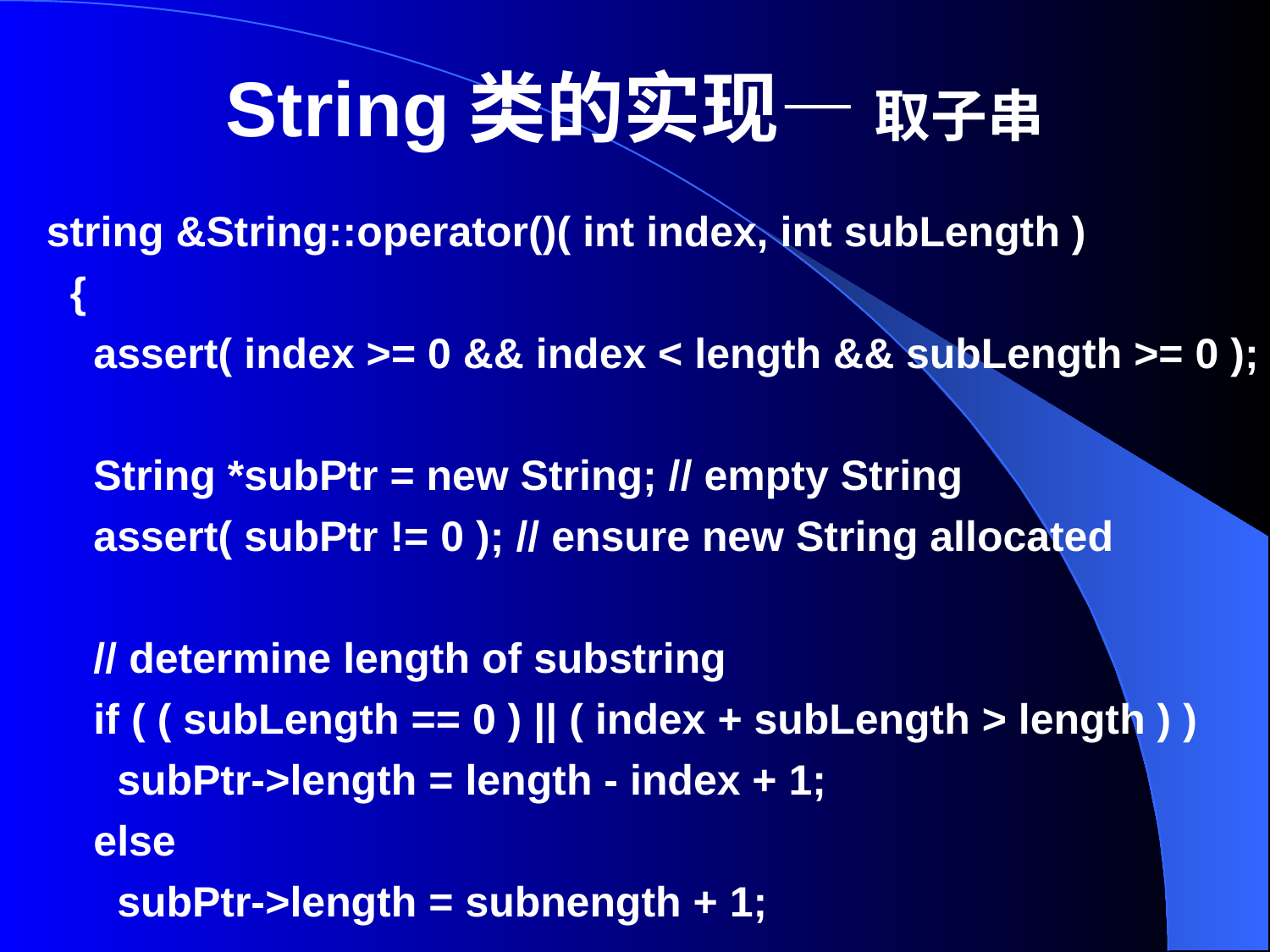

# String类的实现— 取子串
string &String::operator()( int index, int subLength )
  {
    assert( index >= 0 && index < length && subLength >= 0 );
    String *subPtr = new String; // empty String
    assert( subPtr != 0 ); // ensure new String allocated
    // determine length of substring
    if ( ( subLength == 0 ) || ( index + subLength > length ) )
      subPtr->length = length - index + 1;
    else
      subPtr->length = subnength + 1;